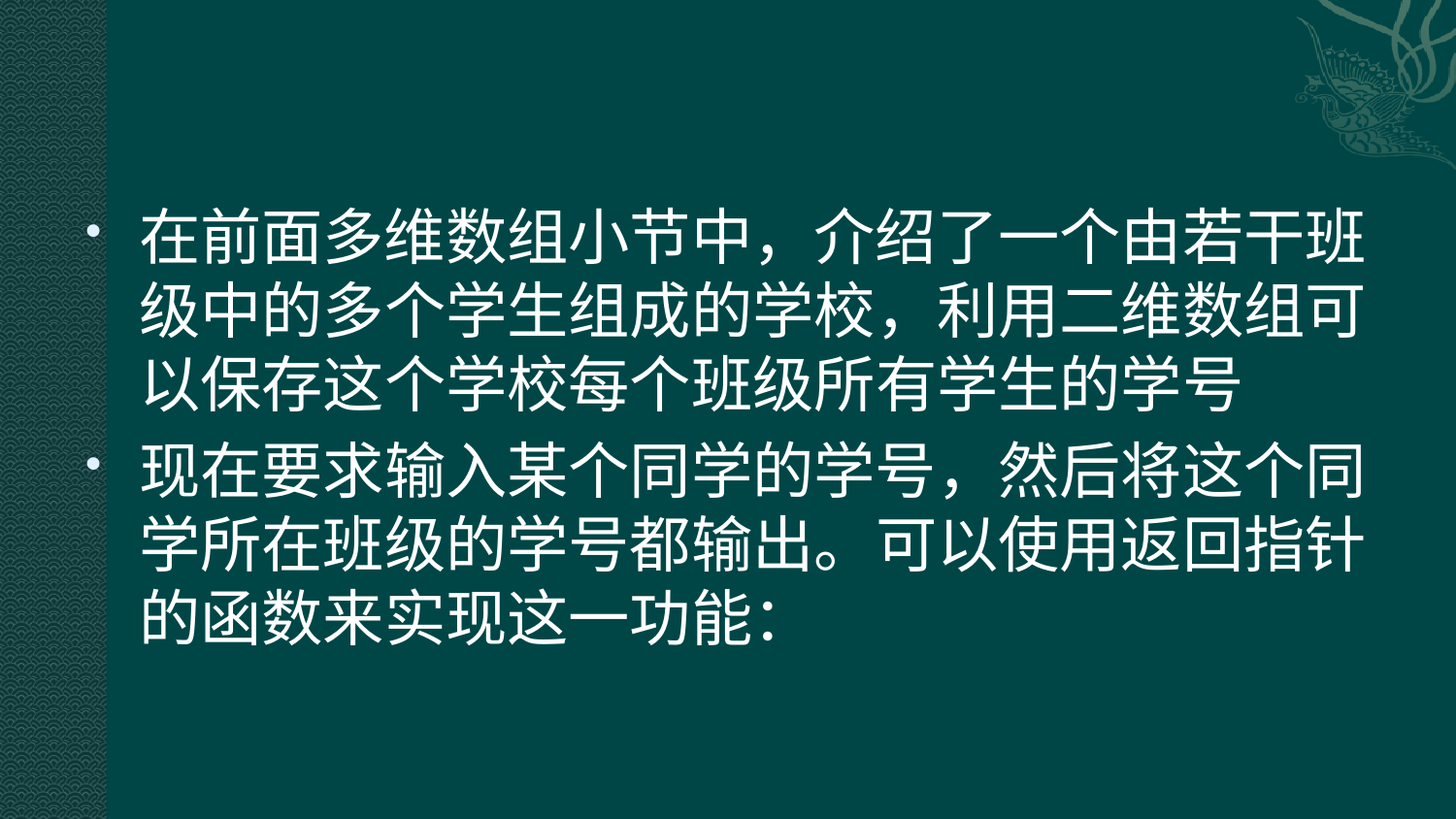

#
在前面多维数组小节中，介绍了一个由若干班级中的多个学生组成的学校，利用二维数组可以保存这个学校每个班级所有学生的学号
现在要求输入某个同学的学号，然后将这个同学所在班级的学号都输出。可以使用返回指针的函数来实现这一功能：